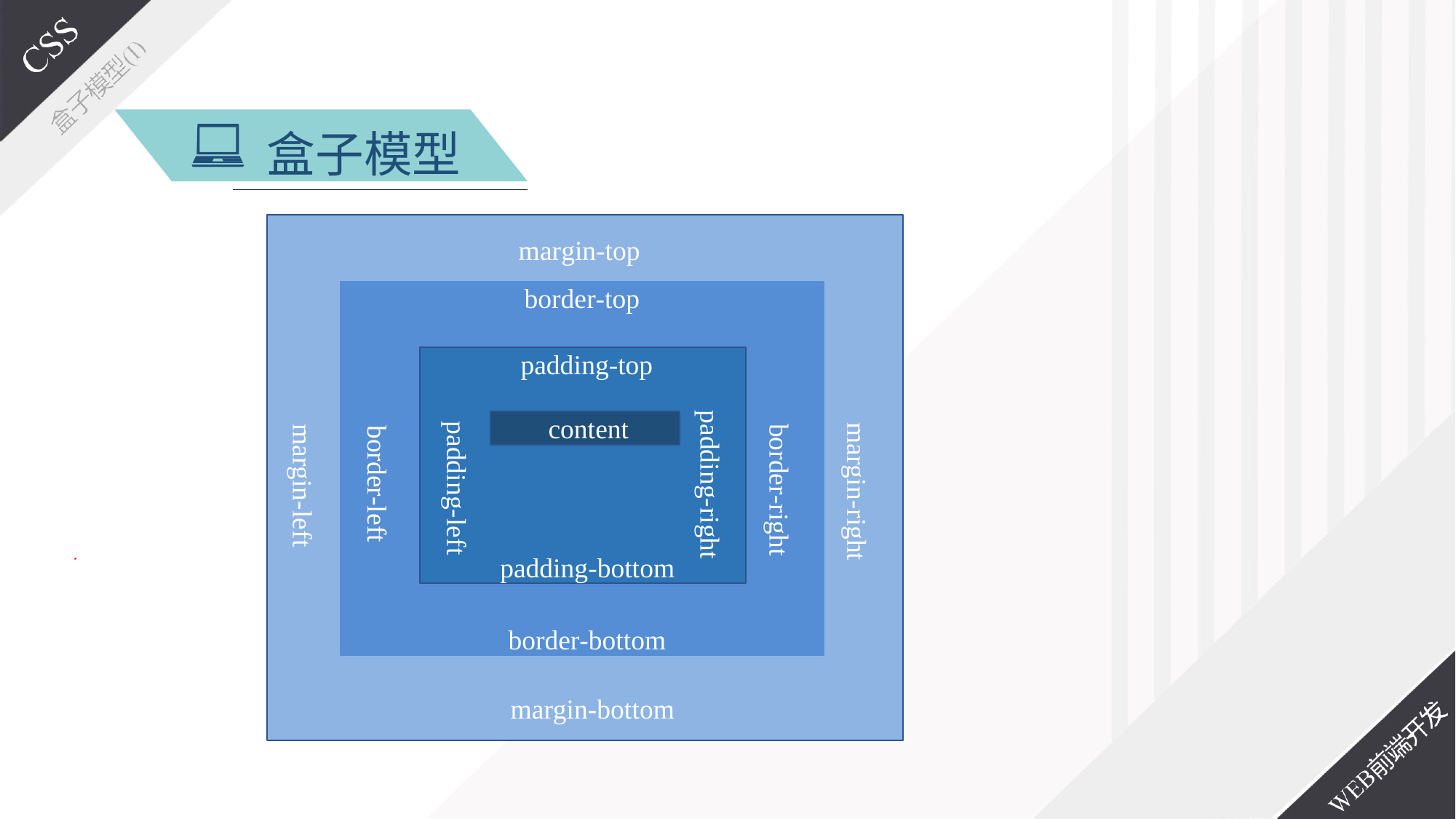

# 盒子模型

margin-top
border-top

border-bottom
padding-top

padding-bottom
padding-right
content
padding-left
margin-right
margin-left
border-right
border-left

margin-bottom